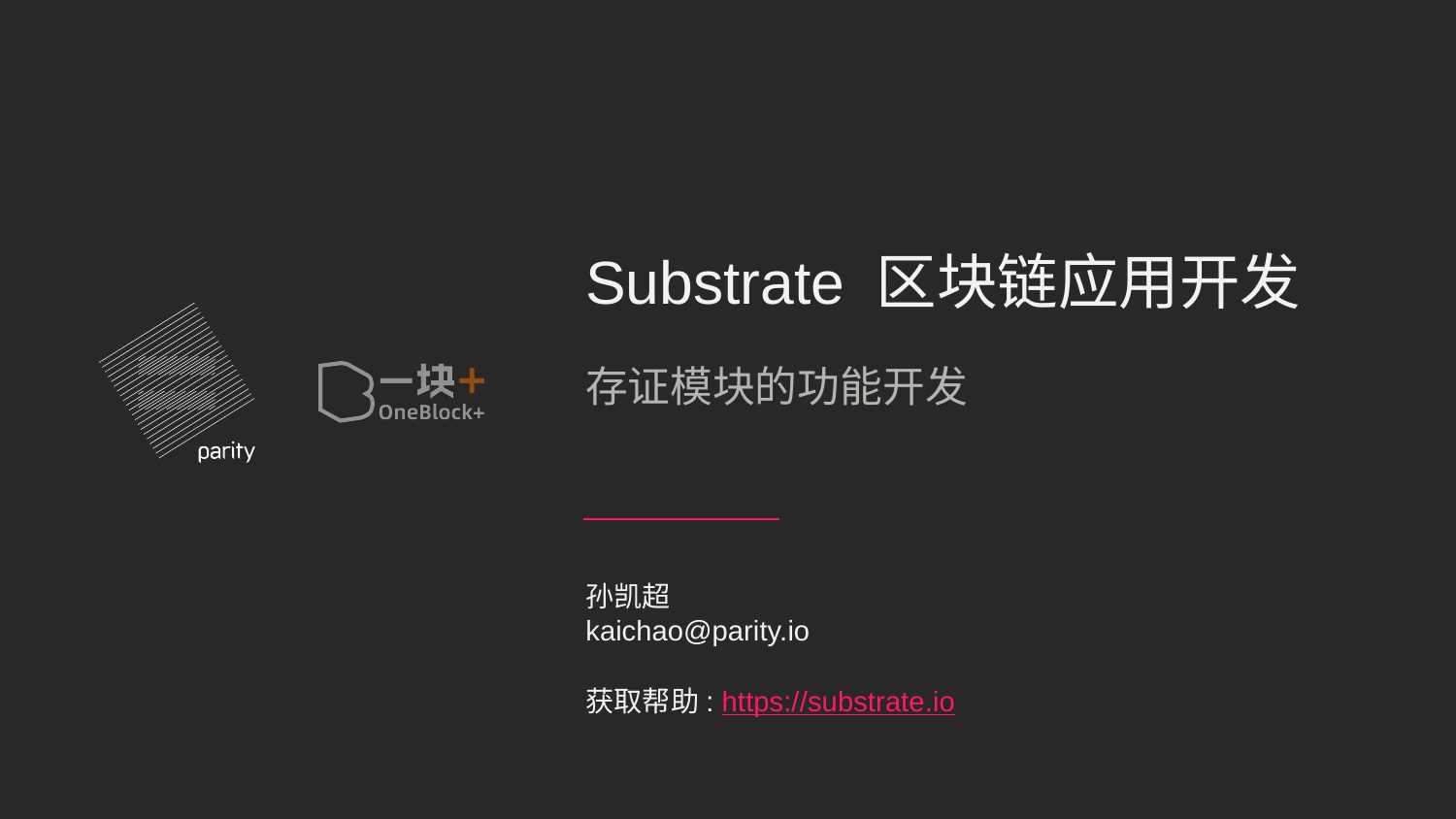

# Substrate 区块链应用开发
存证模块的功能开发
孙凯超
kaichao@parity.io
获取帮助: https://substrate.io